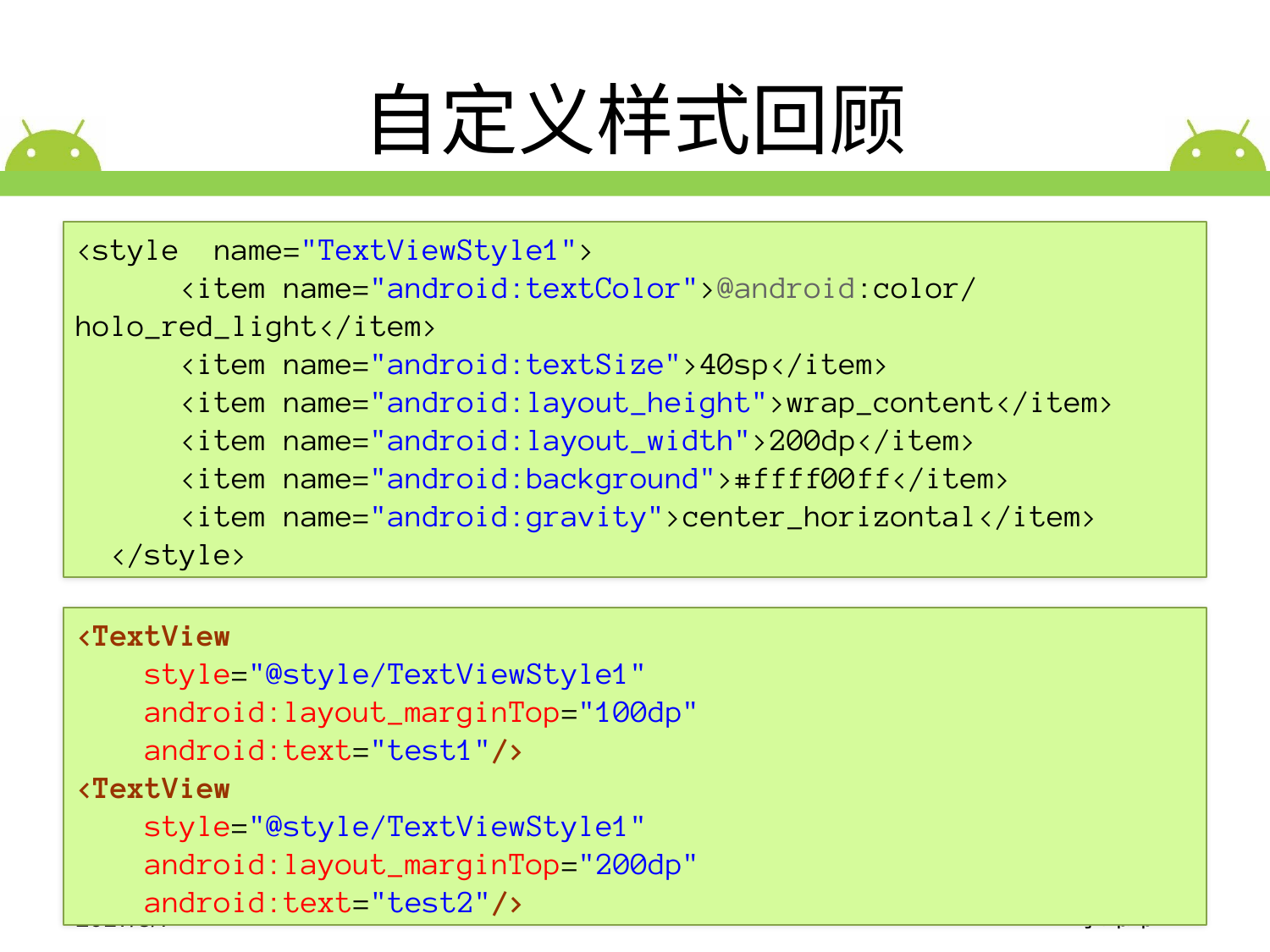

# 自定义样式回顾

<style  name="TextViewStyle1">
      <item name="android:textColor">@android:color/holo_red_light</item>
      <item name="android:textSize">40sp</item>
      <item name="android:layout_height">wrap_content</item>
      <item name="android:layout_width">200dp</item>
      <item name="android:background">#ffff00ff</item>
      <item name="android:gravity">center_horizontal</item>
  </style>
<TextView
    style="@style/TextViewStyle1"
    android:layout_marginTop="100dp"
    android:text="test1"/>
<TextView
    style="@style/TextViewStyle1"
    android:layout_marginTop="200dp"
    android:text="test2"/>